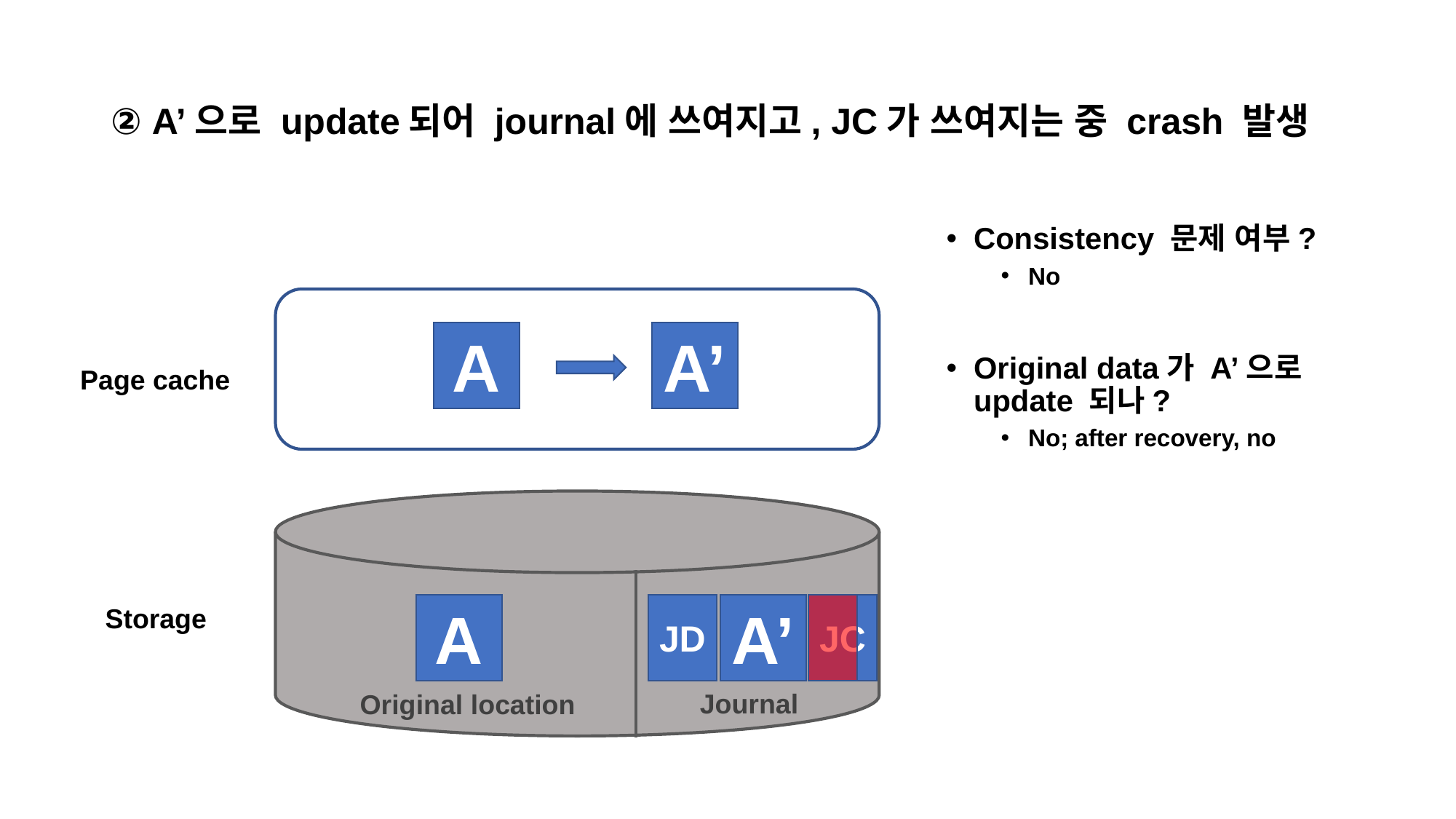

# ② A’으로 update되어 journal에 쓰여지고, JC가 쓰여지는 중 crash 발생
Consistency 문제 여부?
No

Original data가 A’으로 update 되나?
No; after recovery, no

A
A’
Page cache

Storage
A
JD
A’
JC

Journal
Original location